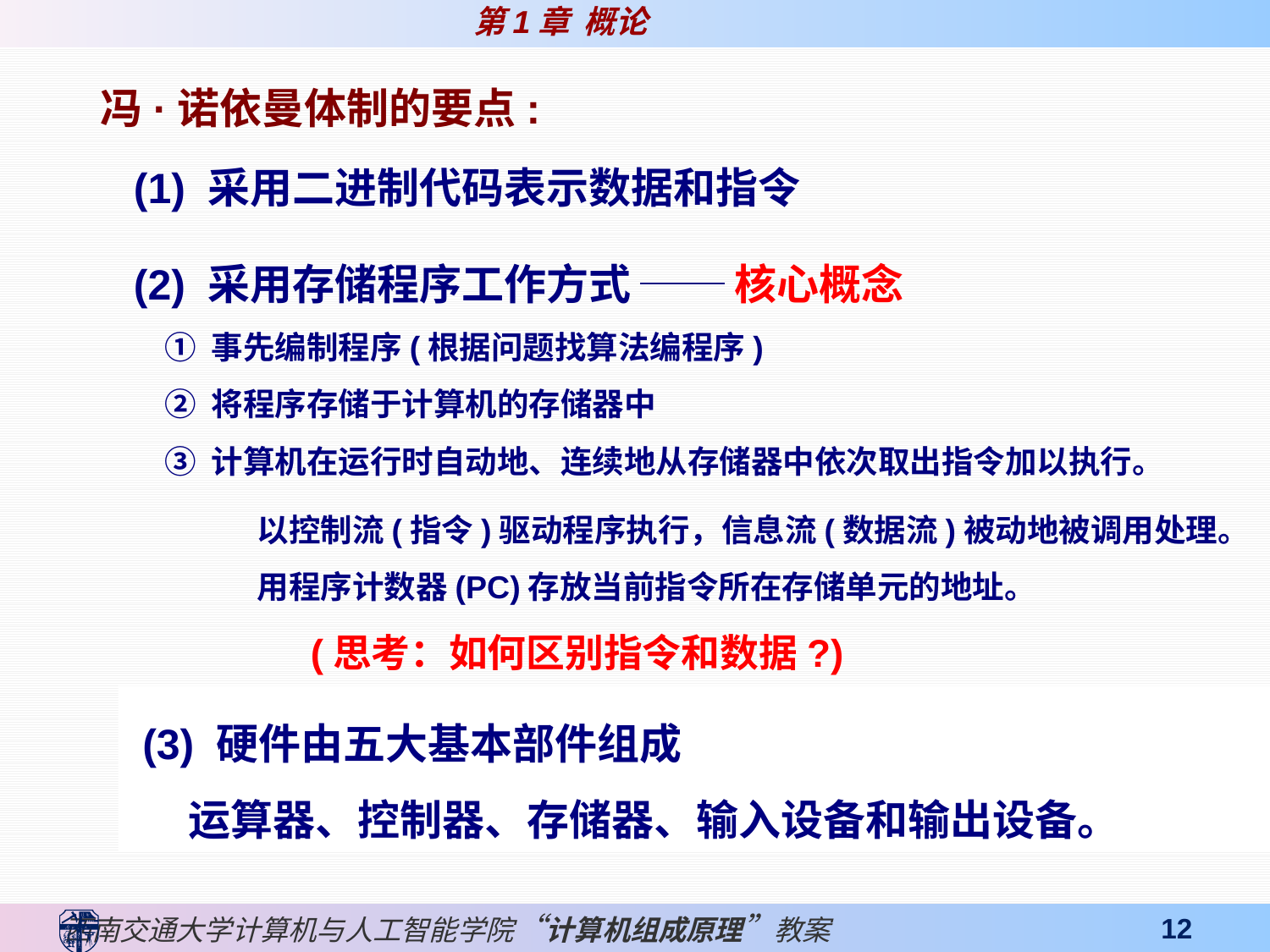

冯·诺依曼体制的要点:
 (1) 采用二进制代码表示数据和指令
 (2) 采用存储程序工作方式 ── 核心概念
      ① 事先编制程序(根据问题找算法编程序)
      ② 将程序存储于计算机的存储器中
      ③ 计算机在运行时自动地、连续地从存储器中依次取出指令加以执行。
     以控制流(指令)驱动程序执行，信息流(数据流)被动地被调用处理。
     用程序计数器(PC)存放当前指令所在存储单元的地址。
         (思考：如何区别指令和数据?)
 (3) 硬件由五大基本部件组成
     运算器、控制器、存储器、输入设备和输出设备。